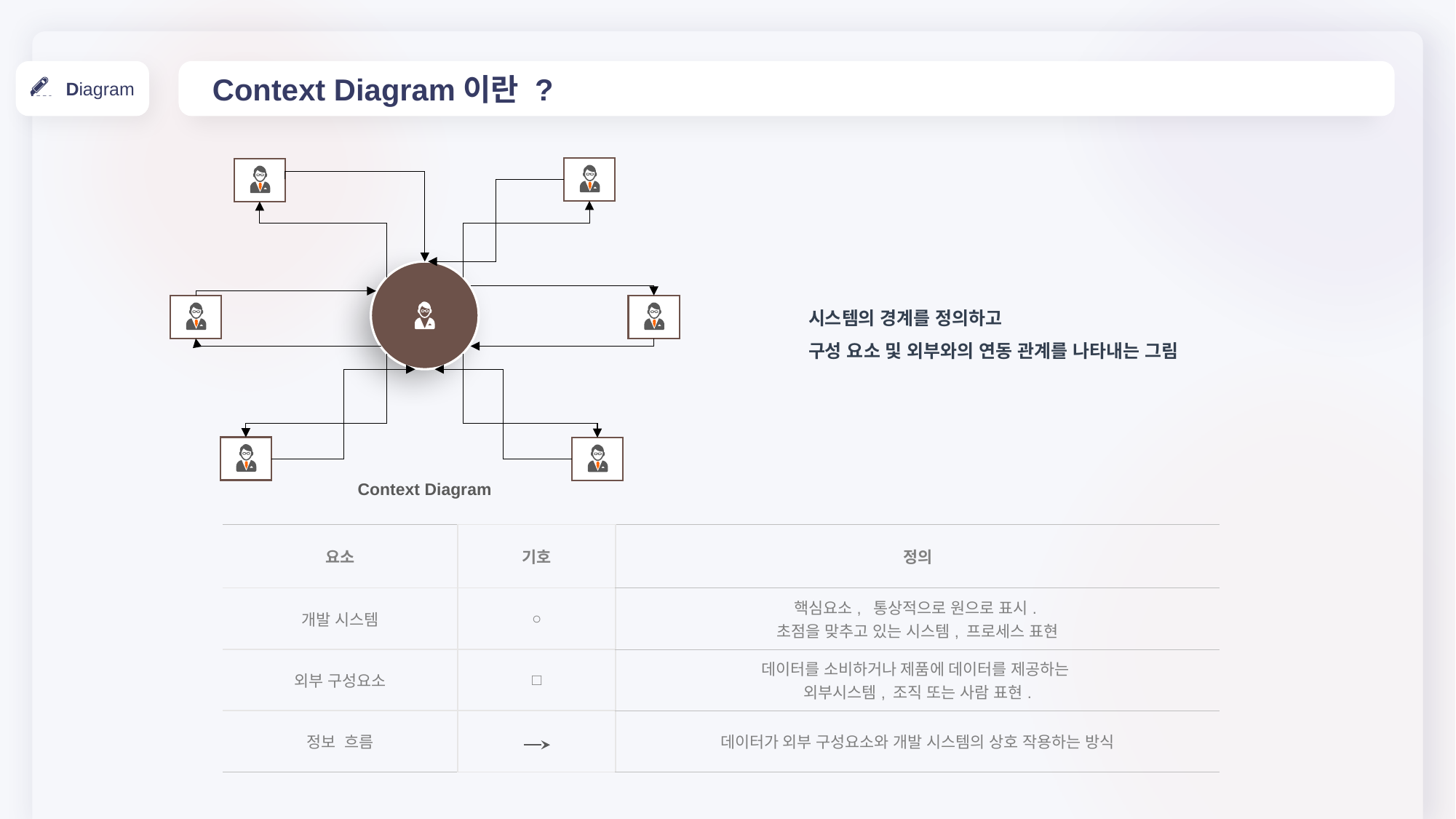

Context Diagram이란 ?
Diagram

시스템의 경계를 정의하고
구성 요소 및 외부와의 연동 관계를 나타내는 그림
Context Diagram
| 요소 | 기호 | 정의 |
| --- | --- | --- |
| 개발 시스템 | ○ | 핵심요소, 통상적으로 원으로 표시. 초점을 맞추고 있는 시스템, 프로세스 표현 |
| 외부 구성요소 | □ | 데이터를 소비하거나 제품에 데이터를 제공하는 외부시스템, 조직 또는 사람 표현. |
| 정보 흐름 |  | 데이터가 외부 구성요소와 개발 시스템의 상호 작용하는 방식 |